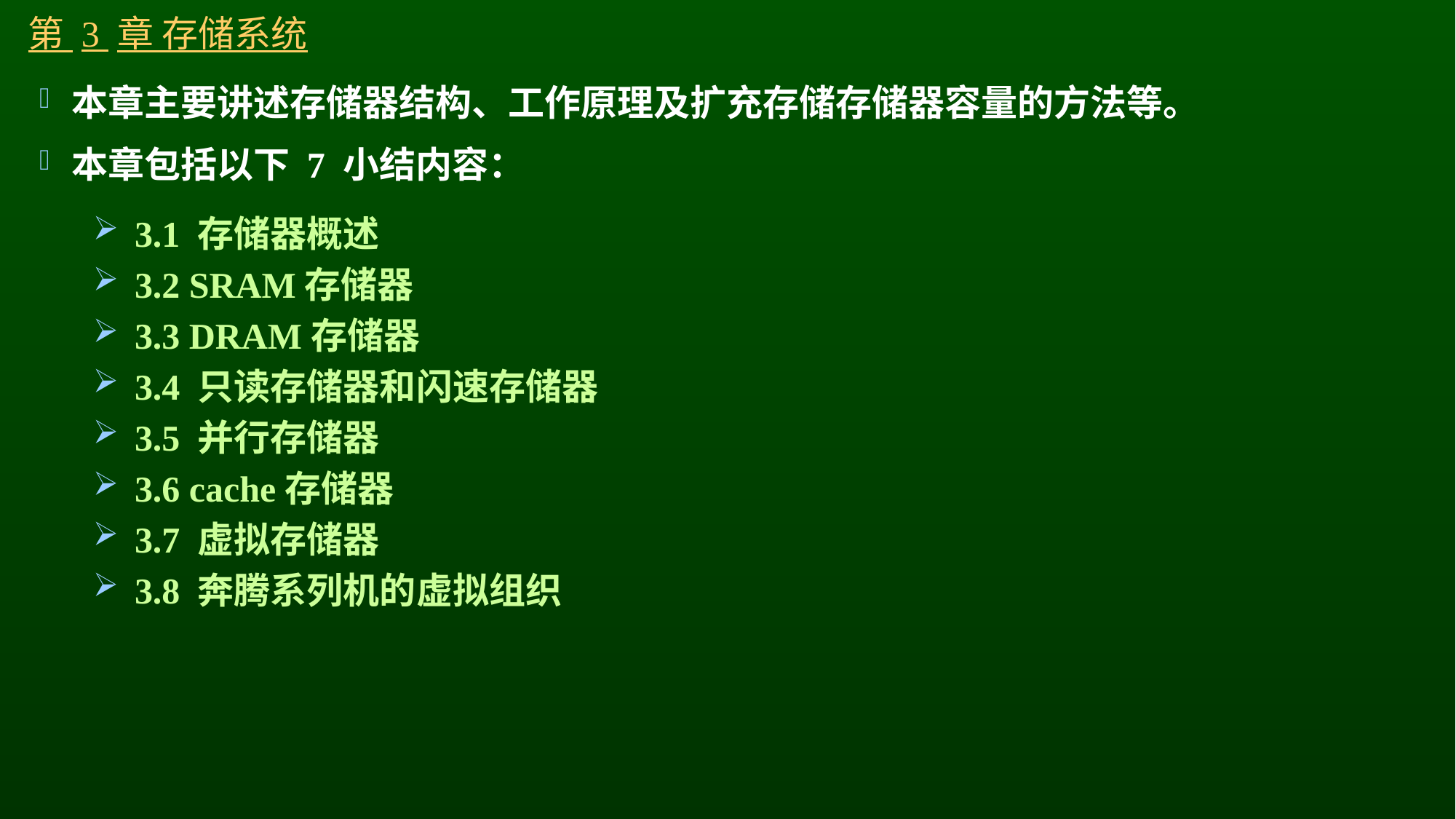

# 第 3 章 存储系统
本章主要讲述存储器结构、工作原理及扩充存储存储器容量的方法等。
本章包括以下 7 小结内容：
 3.1 存储器概述
 3.2 SRAM存储器
 3.3 DRAM存储器
 3.4 只读存储器和闪速存储器
 3.5 并行存储器
 3.6 cache存储器
 3.7 虚拟存储器
 3.8 奔腾系列机的虚拟组织